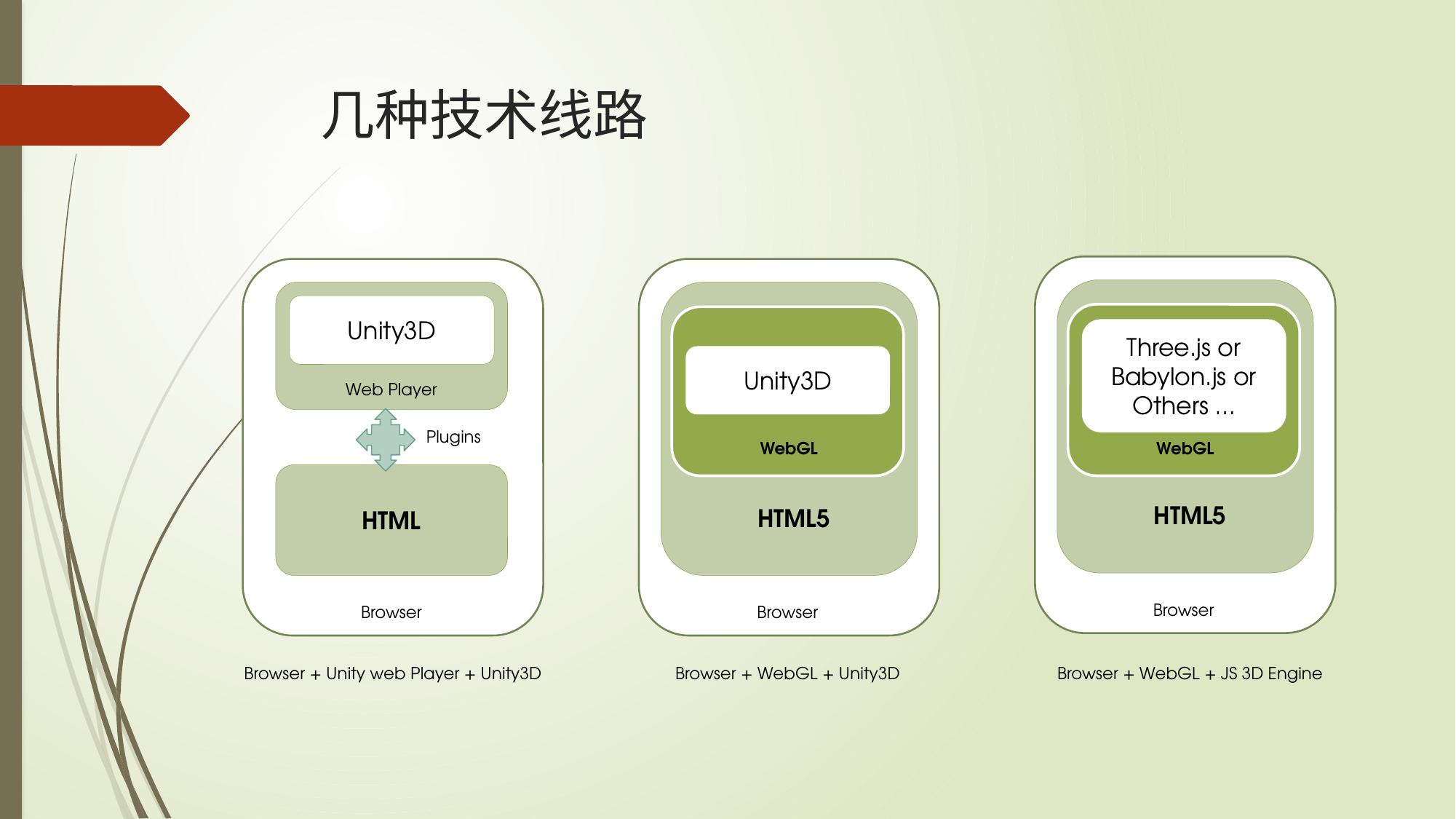

# 几种技术线路

L

Three.js or
Babylon.js or Others …
WebGL
HTML5
Browser
Browser + WebGL + JS 3D Engine

L

Unity3D
WebGL
HTML5
Browser
Browser + WebGL + Unity3D

Unity3D
Web Player

Plugins
HTML
Browser
Browser + Unity web Player + Unity3D